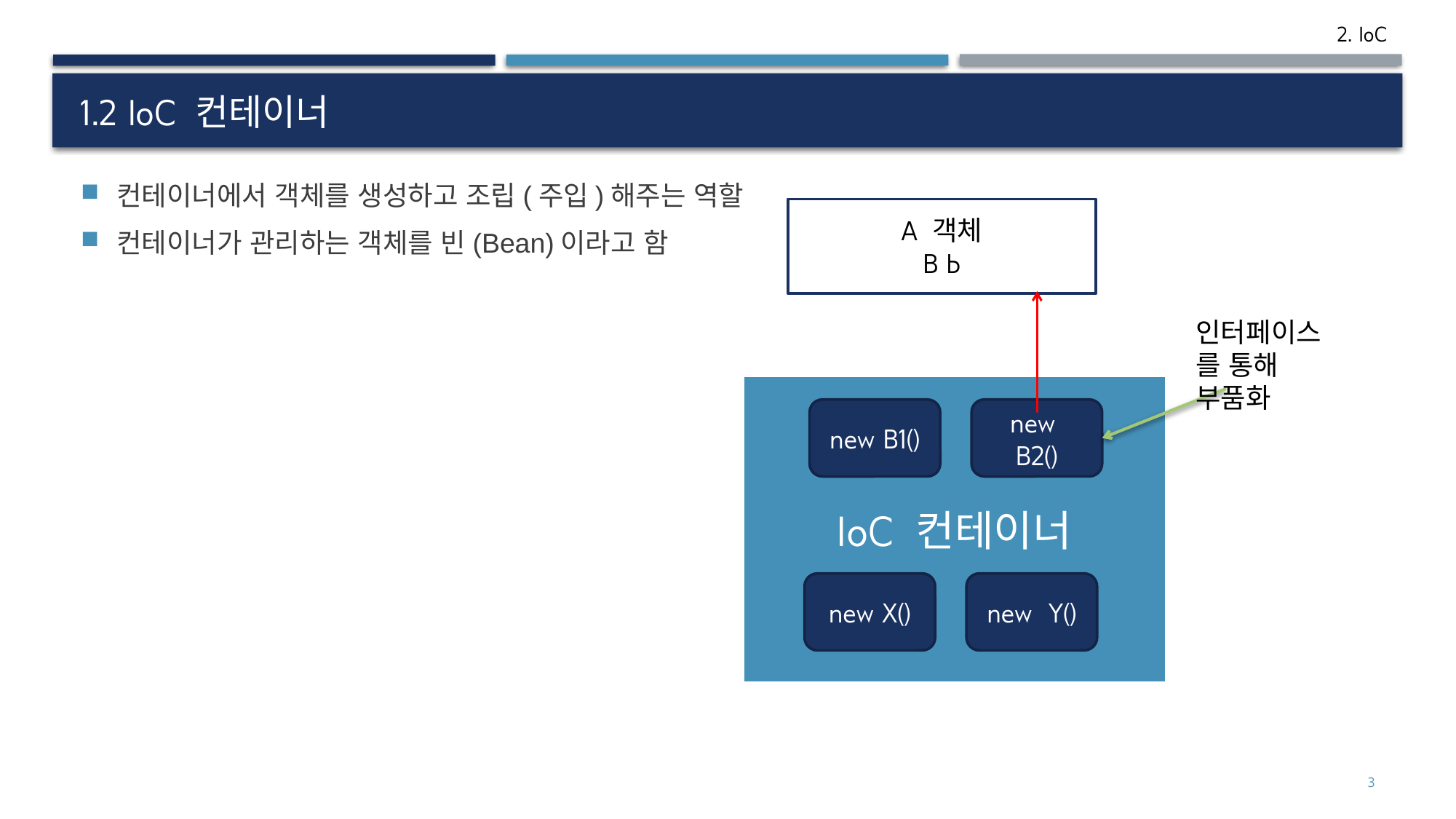

# 1.2 IoC 컨테이너
컨테이너에서 객체를 생성하고 조립(주입)해주는 역할
컨테이너가 관리하는 객체를 빈(Bean)이라고 함

A 객체
B b
인터페이스를 통해 부품화
IoC 컨테이너
new B1()
new  B2()
new X()
new  Y()
3